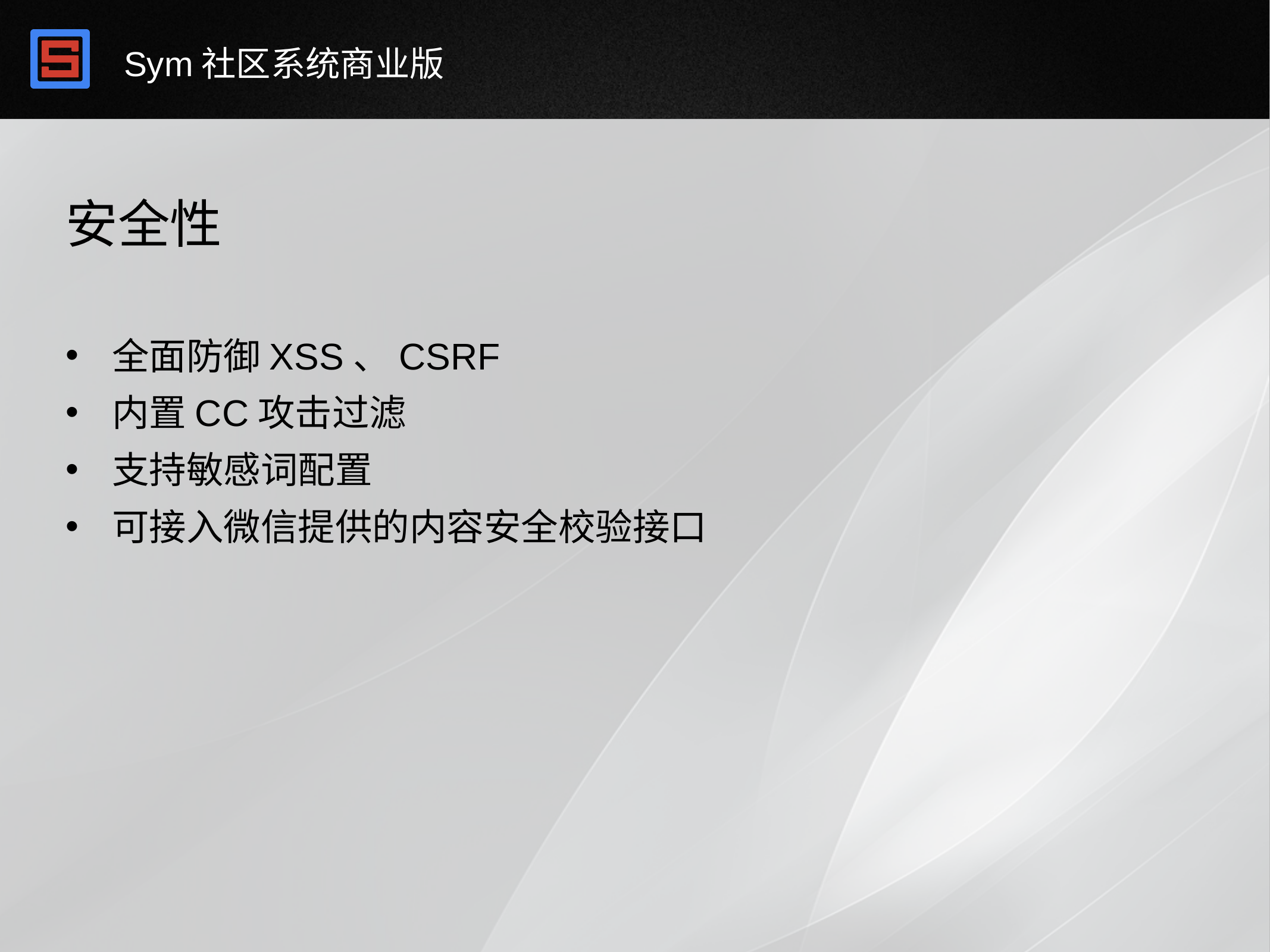

# 安全性
全面防御XSS、CSRF
内置CC攻击过滤
支持敏感词配置
可接入微信提供的内容安全校验接口